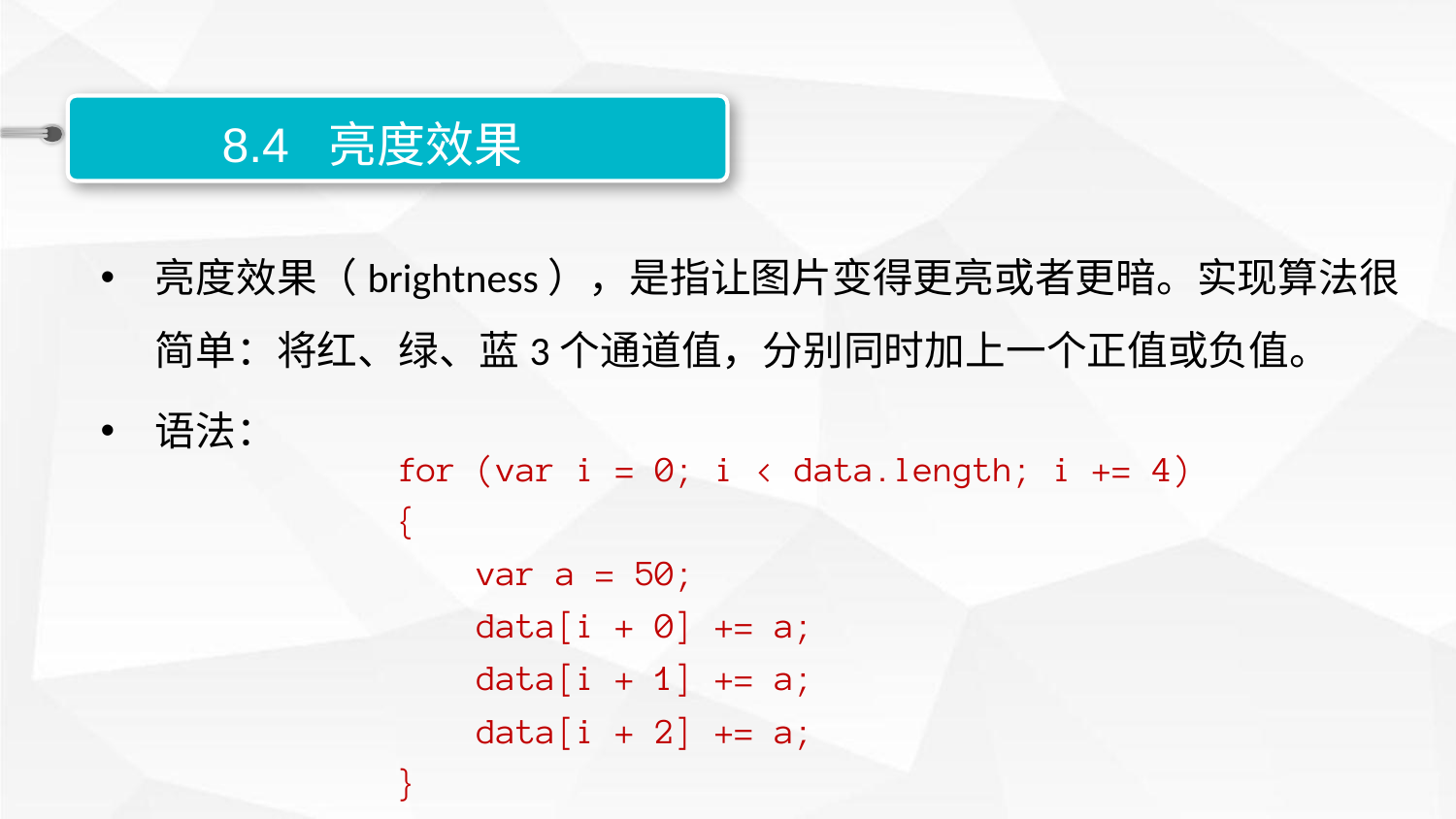

8.4  亮度效果

亮度效果（brightness），是指让图片变得更亮或者更暗。实现算法很简单：将红、绿、蓝3个通道值，分别同时加上一个正值或负值。
语法：
for (var i = 0; i < data.length; i += 4)
{
    var a = 50;
    data[i + 0] += a;
    data[i + 1] += a;
    data[i + 2] += a;
}